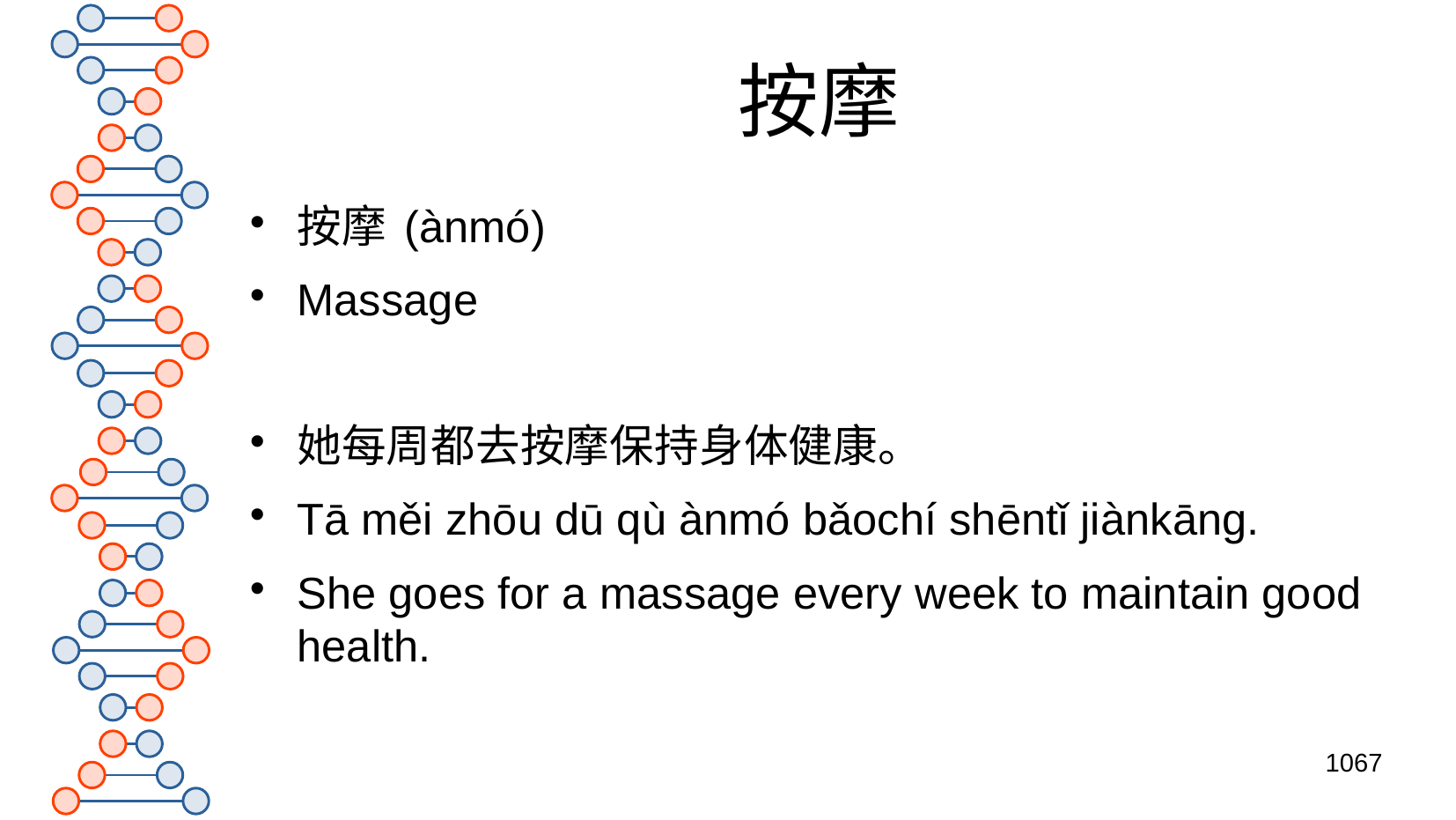

# 按摩
按摩 (ànmó)
Massage

她每周都去按摩保持身体健康。
Tā měi zhōu dū qù ànmó bǎochí shēntǐ jiànkāng.
She goes for a massage every week to maintain good health.

1067